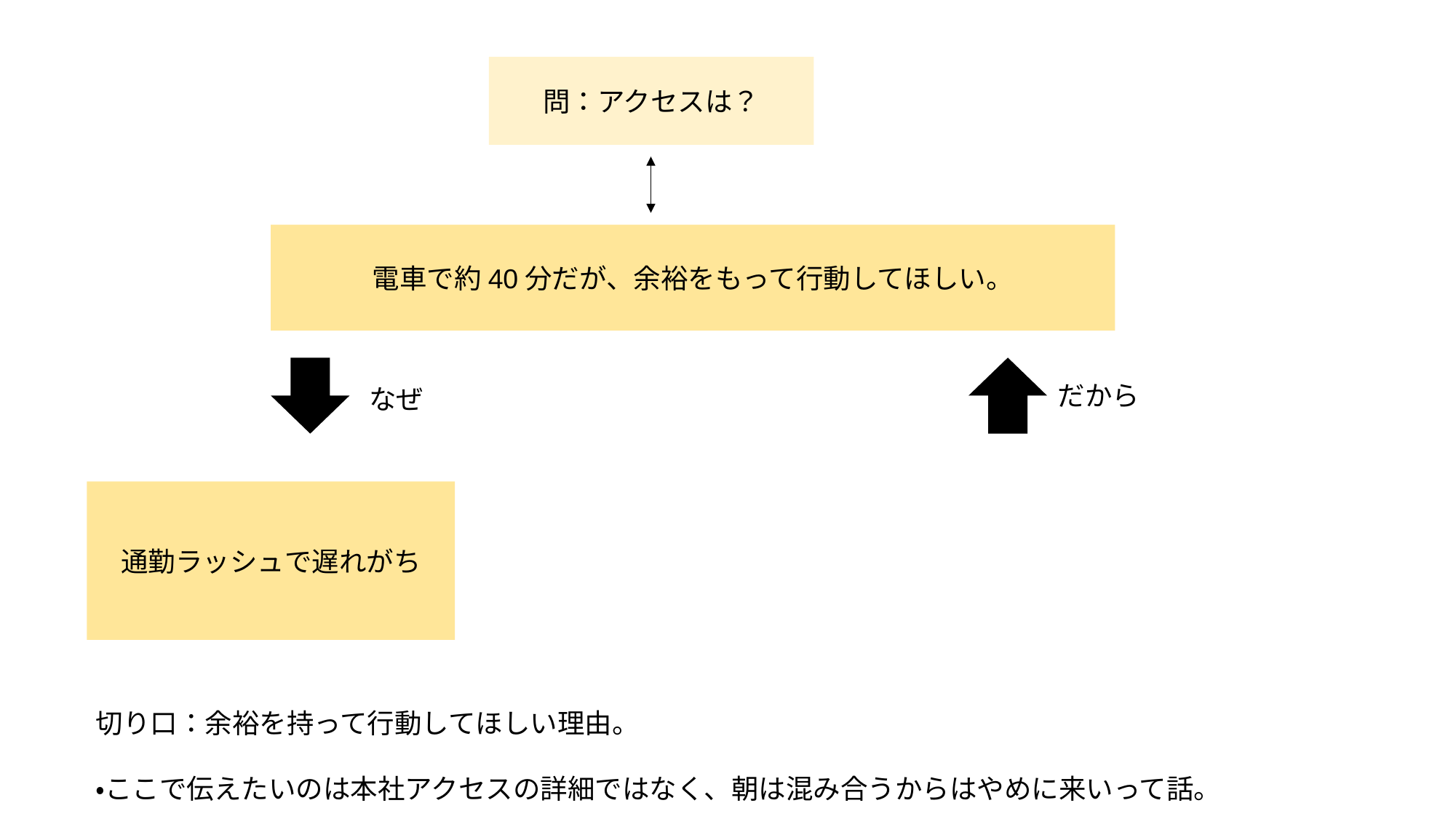

問：アクセスは？
電車で約40分だが、余裕をもって行動してほしい。

だから
なぜ
通勤ラッシュで遅れがち
切り口：余裕を持って行動してほしい理由。

・ここで伝えたいのは本社アクセスの詳細ではなく、朝は混み合うからはやめに来いって話。